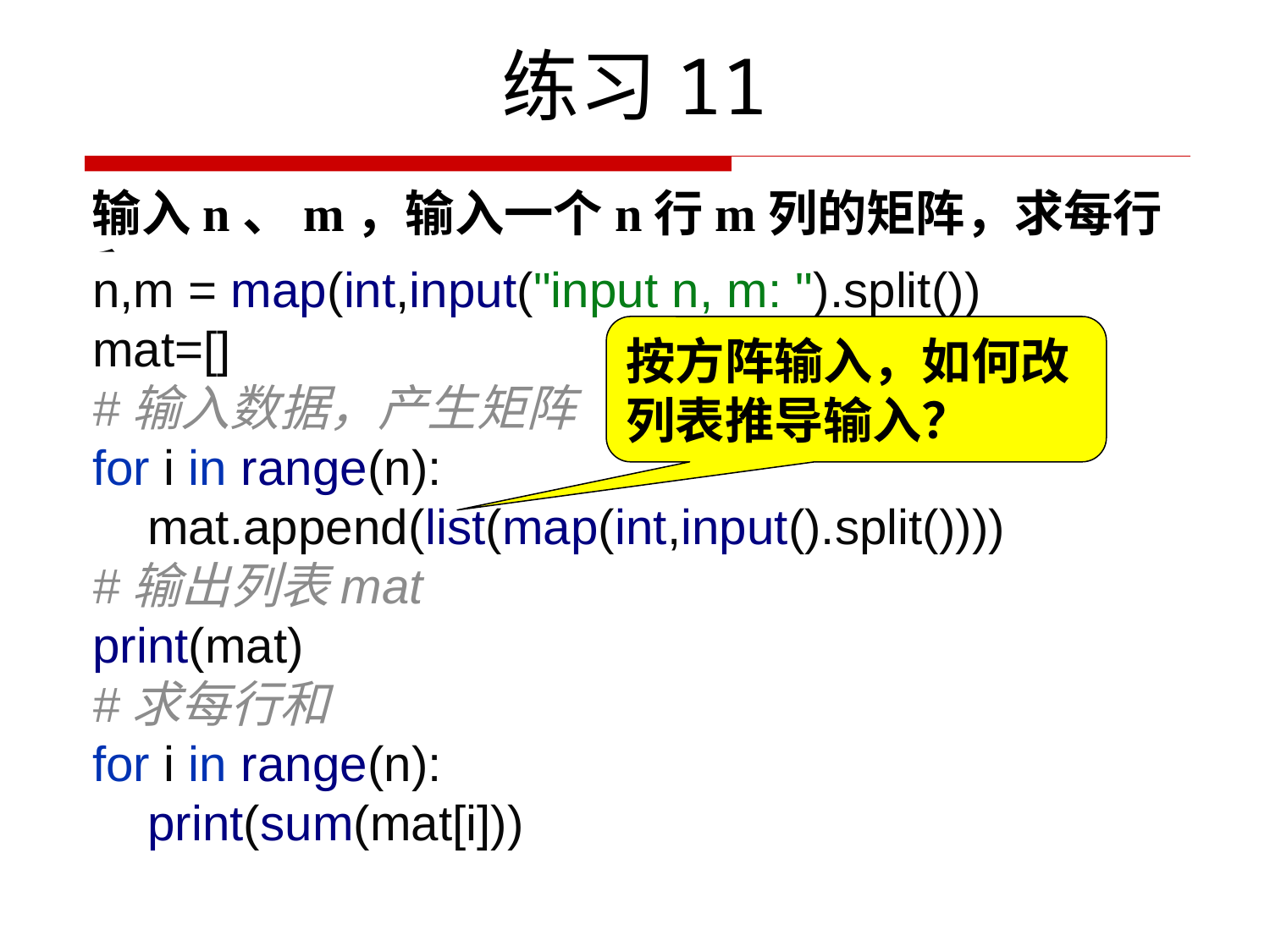

# 练习11
输入n、m，输入一个n行m列的矩阵，求每行和。
n,m = map(int,input("input n, m: ").split())
mat=[]
#输入数据，产生矩阵
for i in range(n):
    mat.append(list(map(int,input().split())))
#输出列表mat
print(mat)
#求每行和
for i in range(n):
    print(sum(mat[i]))
按方阵输入，如何改列表推导输入？
58